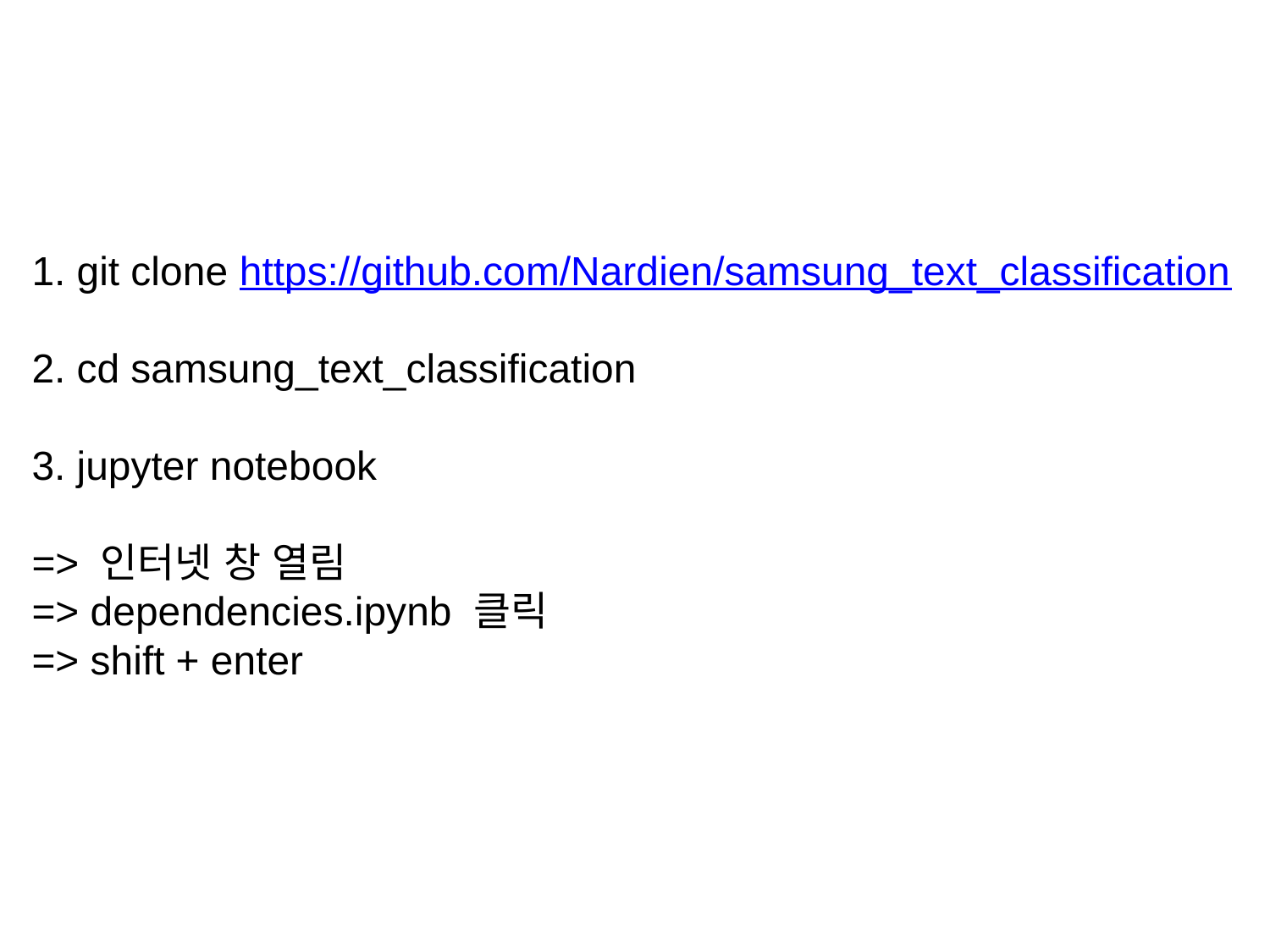

# 1. git clone https://github.com/Nardien/samsung_text_classification 2. cd samsung_text_classification 3. jupyter notebook => 인터넷 창 열림 => dependencies.ipynb 클릭 => shift + enter